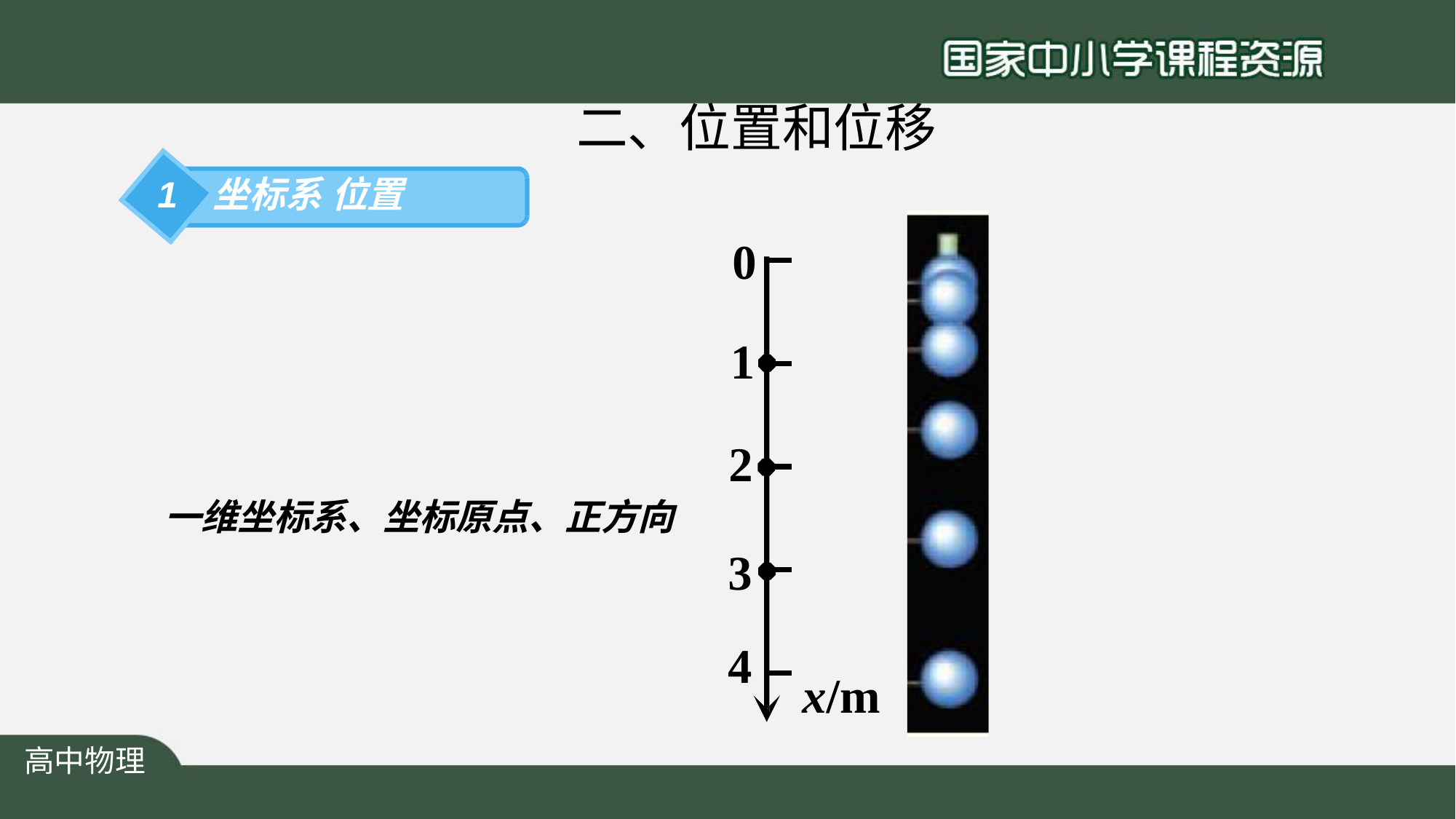

# 二、位置和位移

1	坐标系位置

0
1
2
一维坐标系、坐标原点、正方向
3

4
x/m

高中物理